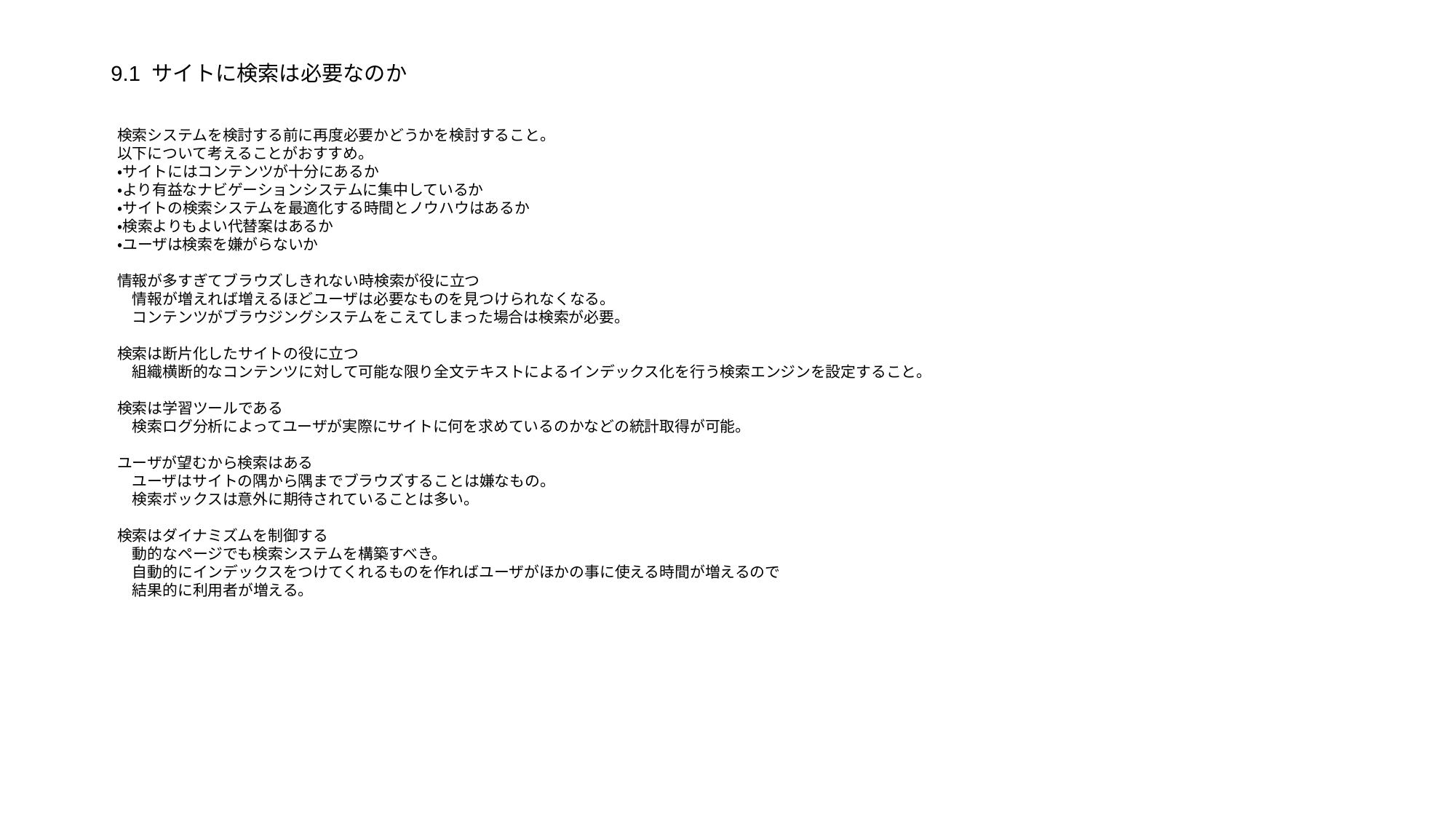

# 9.1 サイトに検索は必要なのか
検索システムを検討する前に再度必要かどうかを検討すること。
以下について考えることがおすすめ。
・サイトにはコンテンツが十分にあるか
・より有益なナビゲーションシステムに集中しているか
・サイトの検索システムを最適化する時間とノウハウはあるか
・検索よりもよい代替案はあるか
・ユーザは検索を嫌がらないか

情報が多すぎてブラウズしきれない時検索が役に立つ
　情報が増えれば増えるほどユーザは必要なものを見つけられなくなる。
　コンテンツがブラウジングシステムをこえてしまった場合は検索が必要。

検索は断片化したサイトの役に立つ
　組織横断的なコンテンツに対して可能な限り全文テキストによるインデックス化を行う検索エンジンを設定すること。

検索は学習ツールである
　検索ログ分析によってユーザが実際にサイトに何を求めているのかなどの統計取得が可能。

ユーザが望むから検索はある
　ユーザはサイトの隅から隅までブラウズすることは嫌なもの。
　検索ボックスは意外に期待されていることは多い。

検索はダイナミズムを制御する
　動的なページでも検索システムを構築すべき。
　自動的にインデックスをつけてくれるものを作ればユーザがほかの事に使える時間が増えるので
　結果的に利用者が増える。